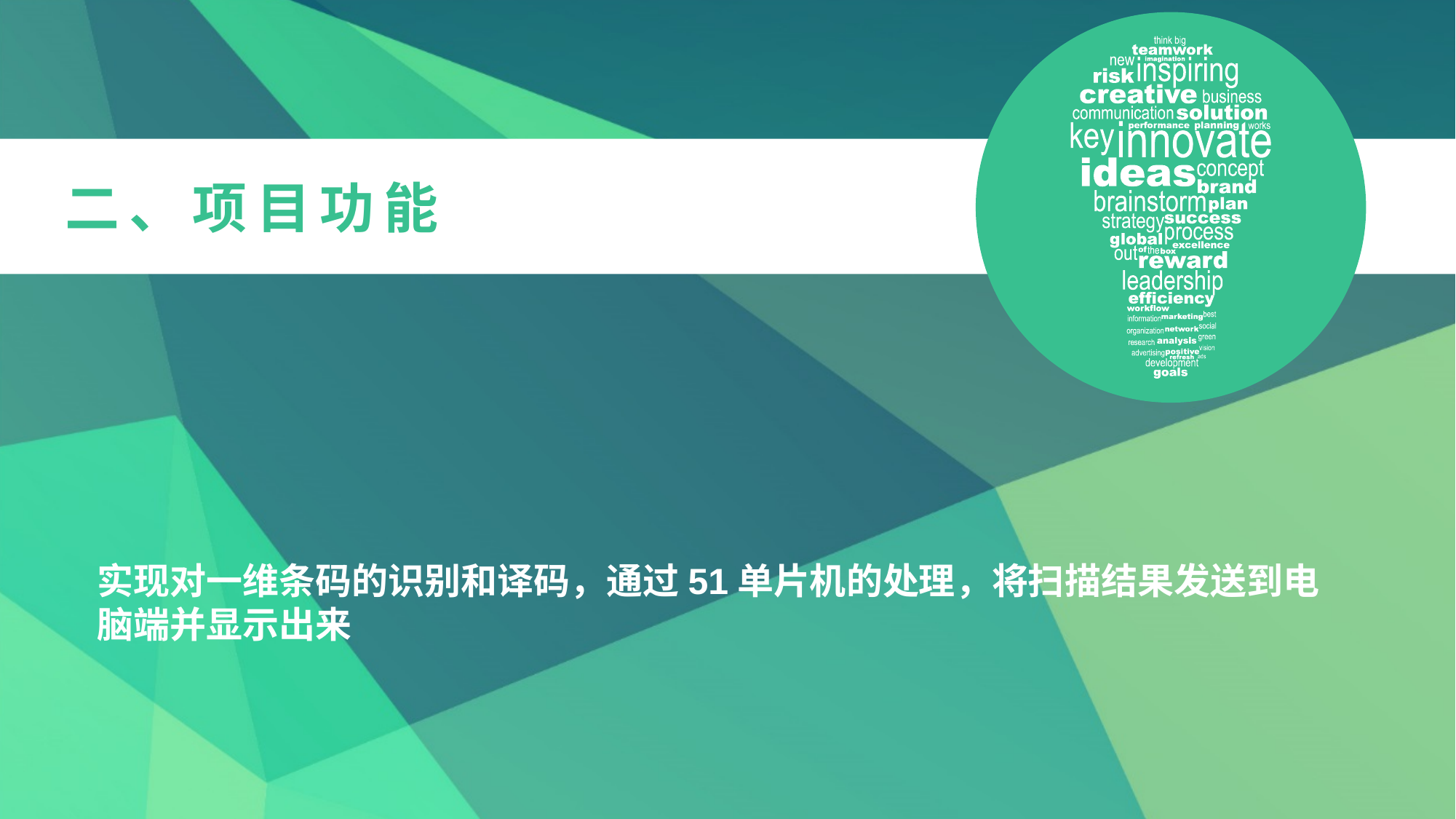

二、项目功能
实现对一维条码的识别和译码，通过51单片机的处理，将扫描结果发送到电脑端并显示出来